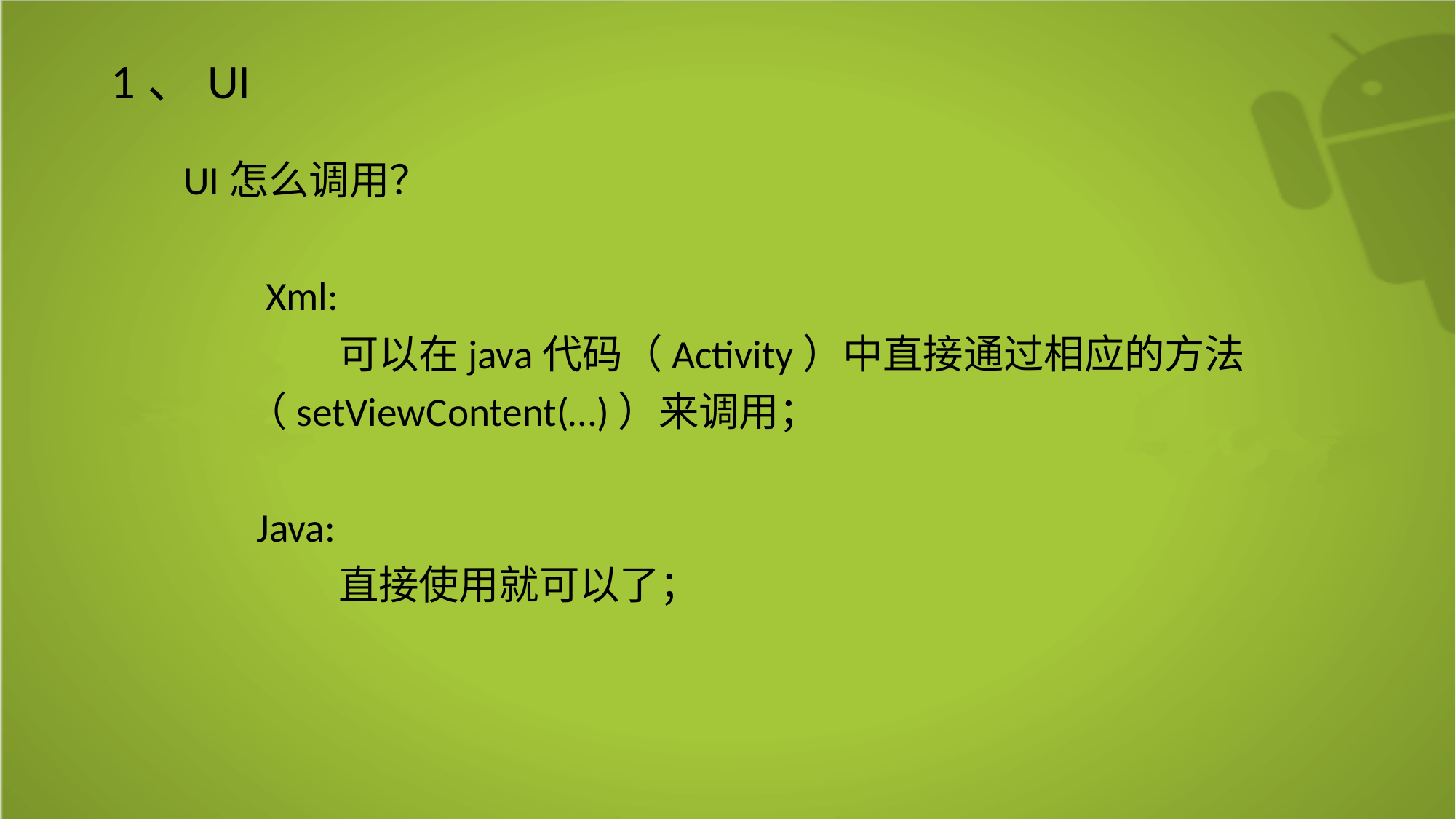

# 1、UI
        UI怎么调用？

                 Xml:
                        可以在java代码（Activity）中直接通过相应的方法
              （setViewContent(…)）来调用；

                Java:
                        直接使用就可以了；